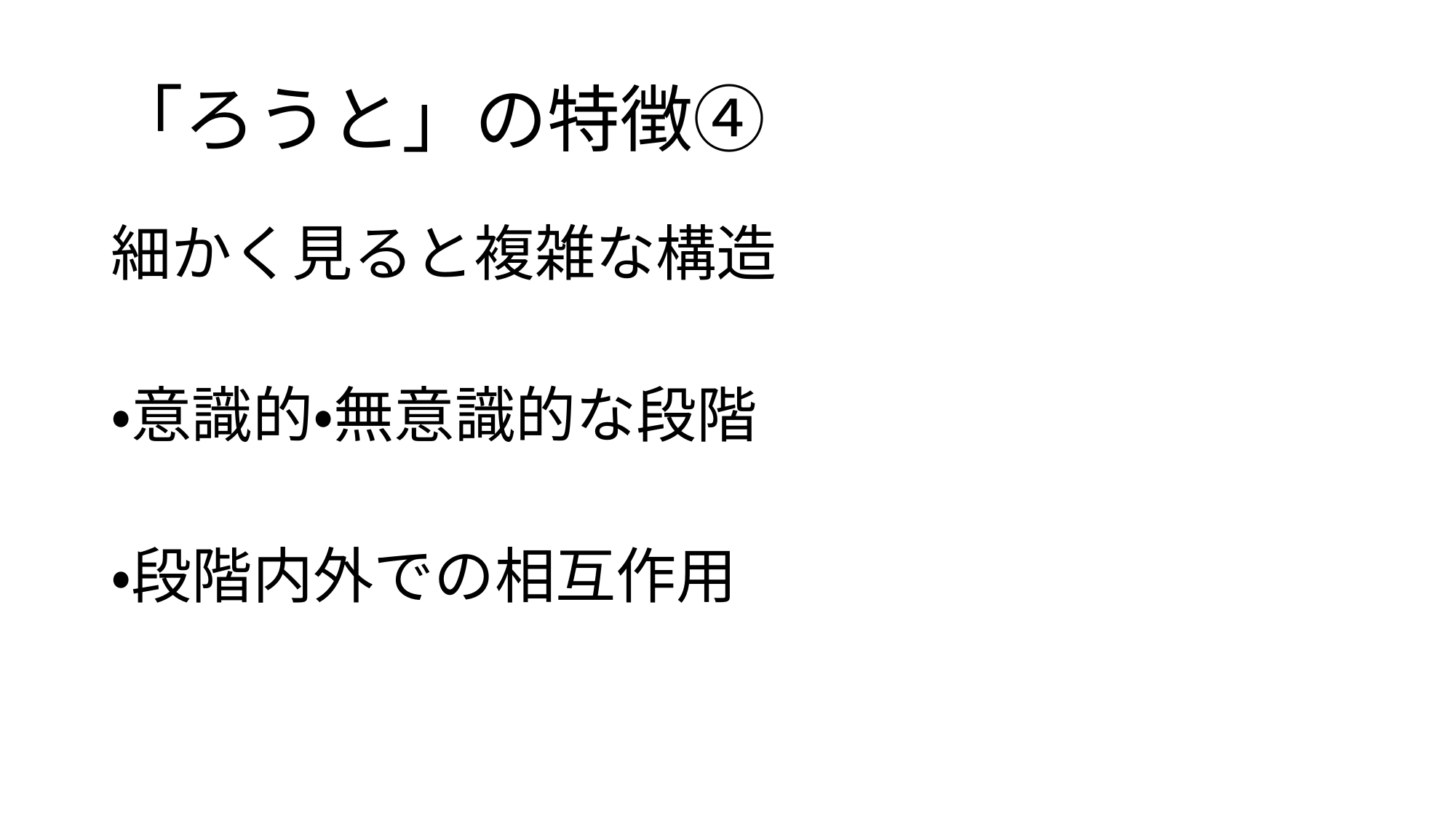

# 「ろうと」の特徴④
細かく見ると複雑な構造

・意識的・無意識的な段階

・段階内外での相互作用